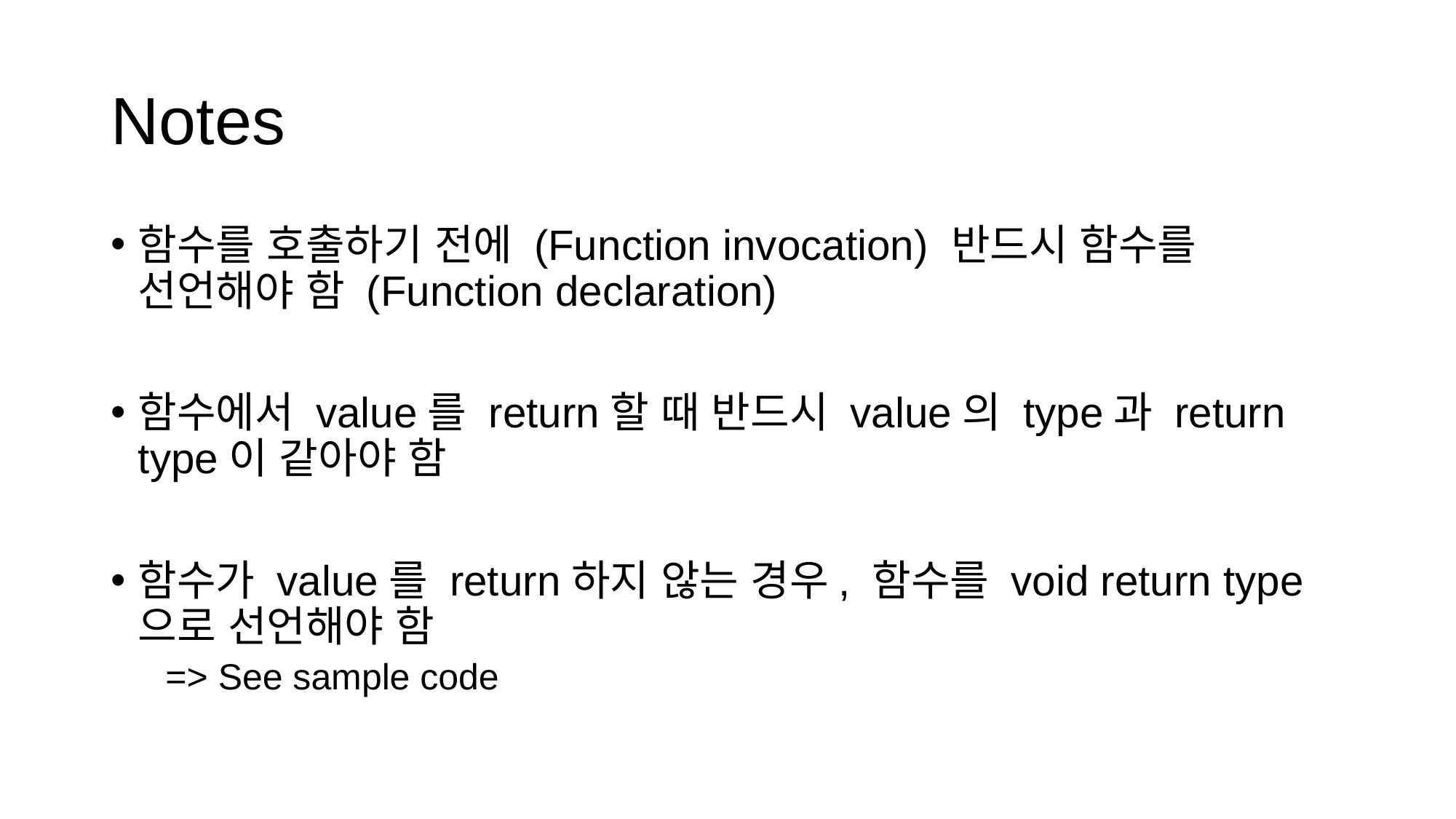

# Notes
함수를 호출하기 전에 (Function invocation) 반드시 함수를 선언해야 함 (Function declaration)

함수에서 value를 return할 때 반드시 value의 type과 return type이 같아야 함

함수가 value를 return하지 않는 경우, 함수를 void return type으로 선언해야 함
=> See sample code